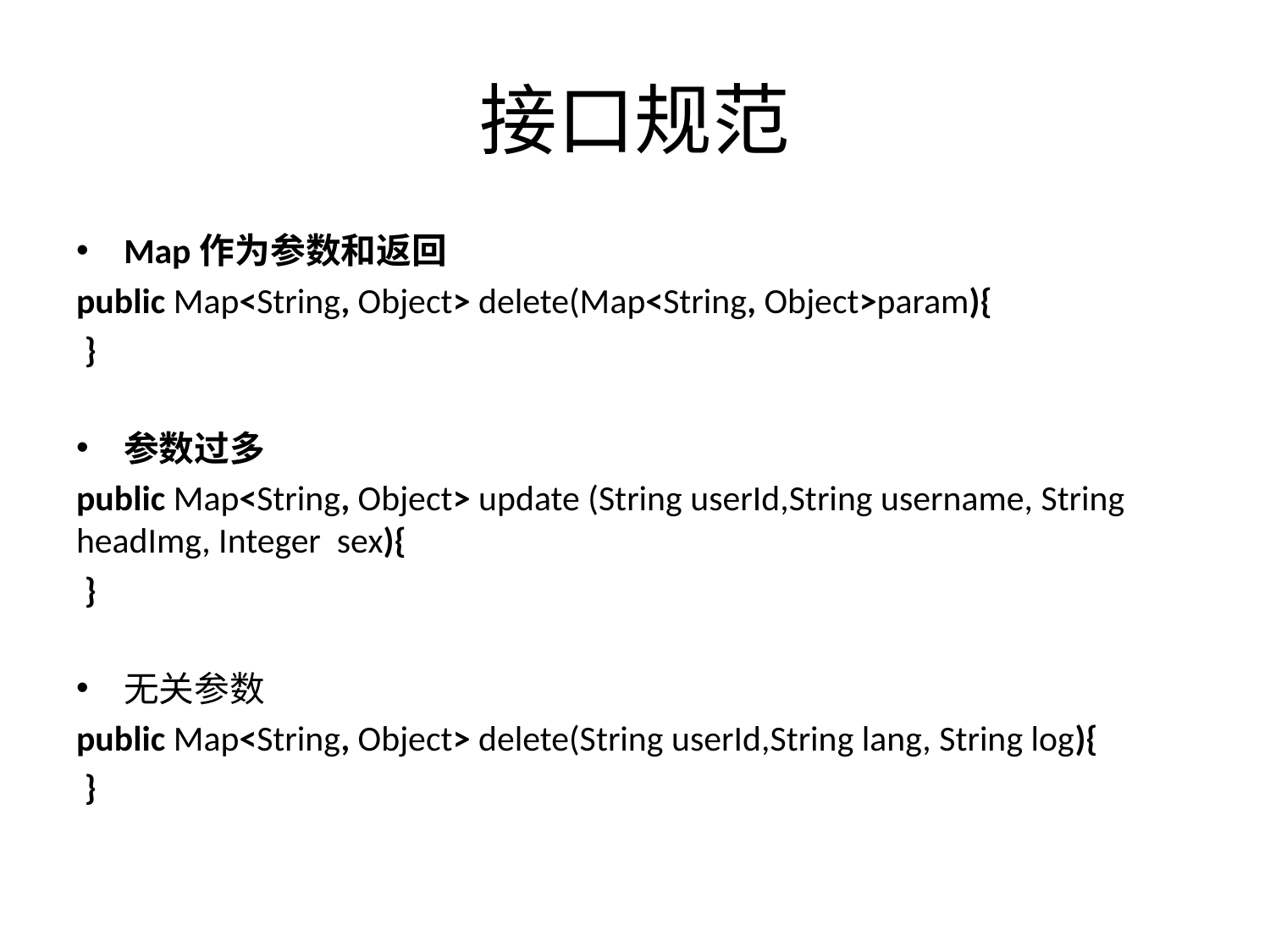

# 接口规范
Map作为参数和返回
public Map<String, Object> delete(Map<String, Object>param){
 }

参数过多
public Map<String, Object> update (String userId,String username, String  headImg, Integer  sex){
 }

无关参数
public Map<String, Object> delete(String userId,String lang, String log){
 }